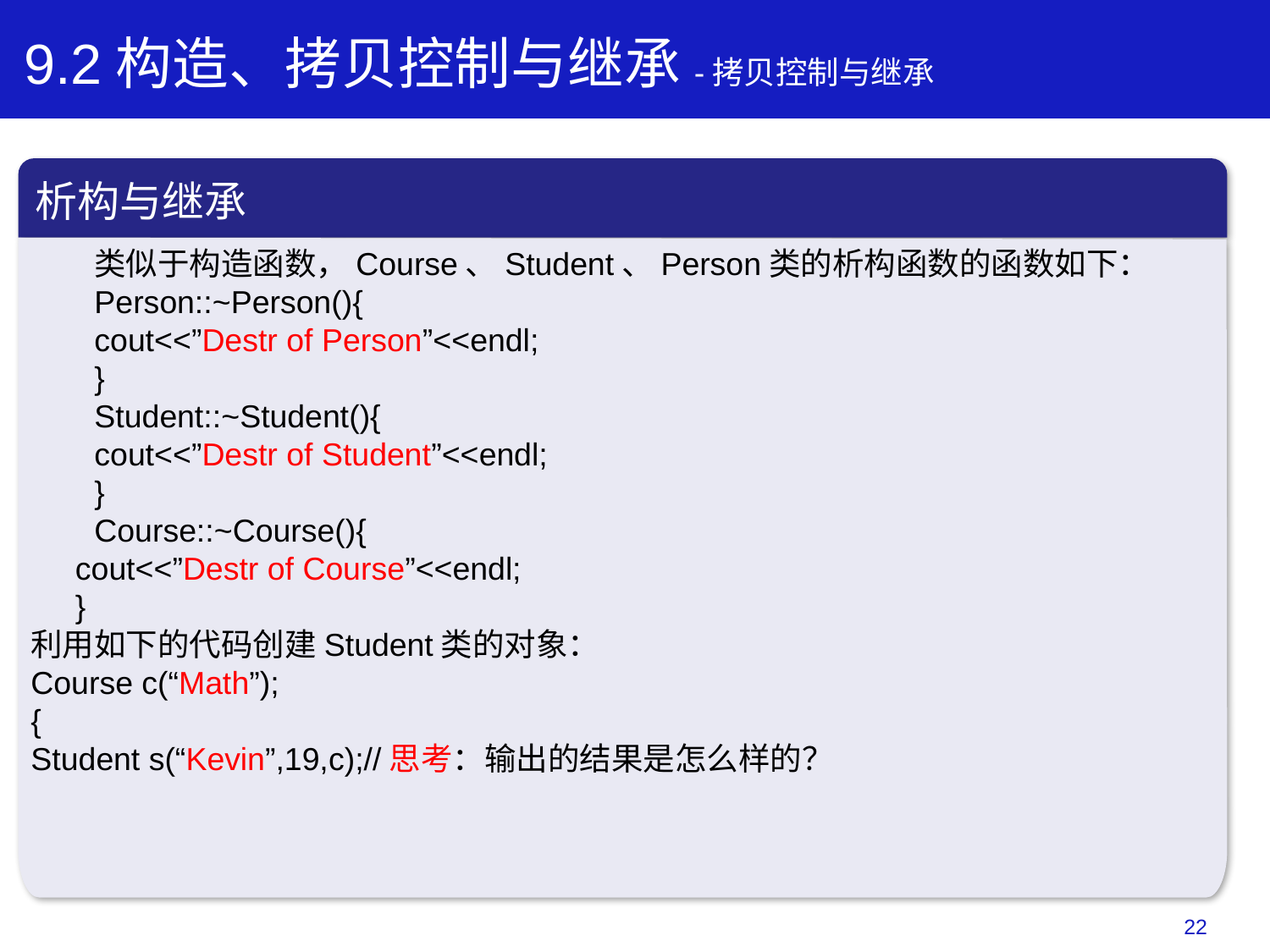

9.2构造、拷贝控制与继承-拷贝控制与继承
析构与继承
类似于构造函数，Course、Student、Person类的析构函数的函数如下：
Person::~Person(){
cout<<”Destr of Person”<<endl;
}
Student::~Student(){
cout<<”Destr of Student”<<endl;
}
Course::~Course(){
     cout<<”Destr of Course”<<endl;
     }
利用如下的代码创建Student类的对象：
Course c(“Math”);
{
Student s(“Kevin”,19,c);//思考：输出的结果是怎么样的？

学习目标
22